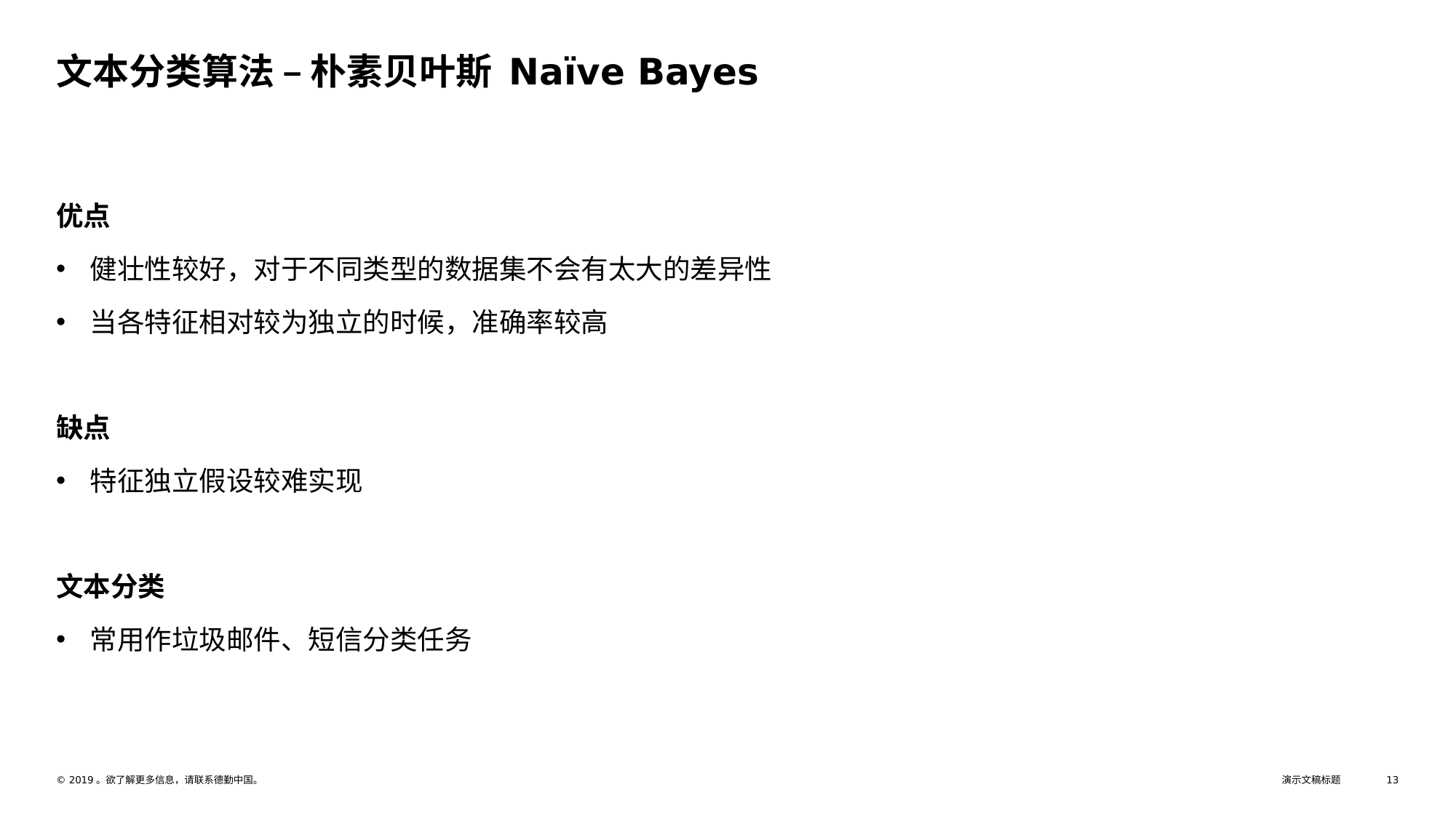

# 文本分类算法 – 朴素贝叶斯 Naïve Bayes
优点
健壮性较好，对于不同类型的数据集不会有太大的差异性
当各特征相对较为独立的时候，准确率较高

缺点
特征独立假设较难实现

文本分类
常用作垃圾邮件、短信分类任务